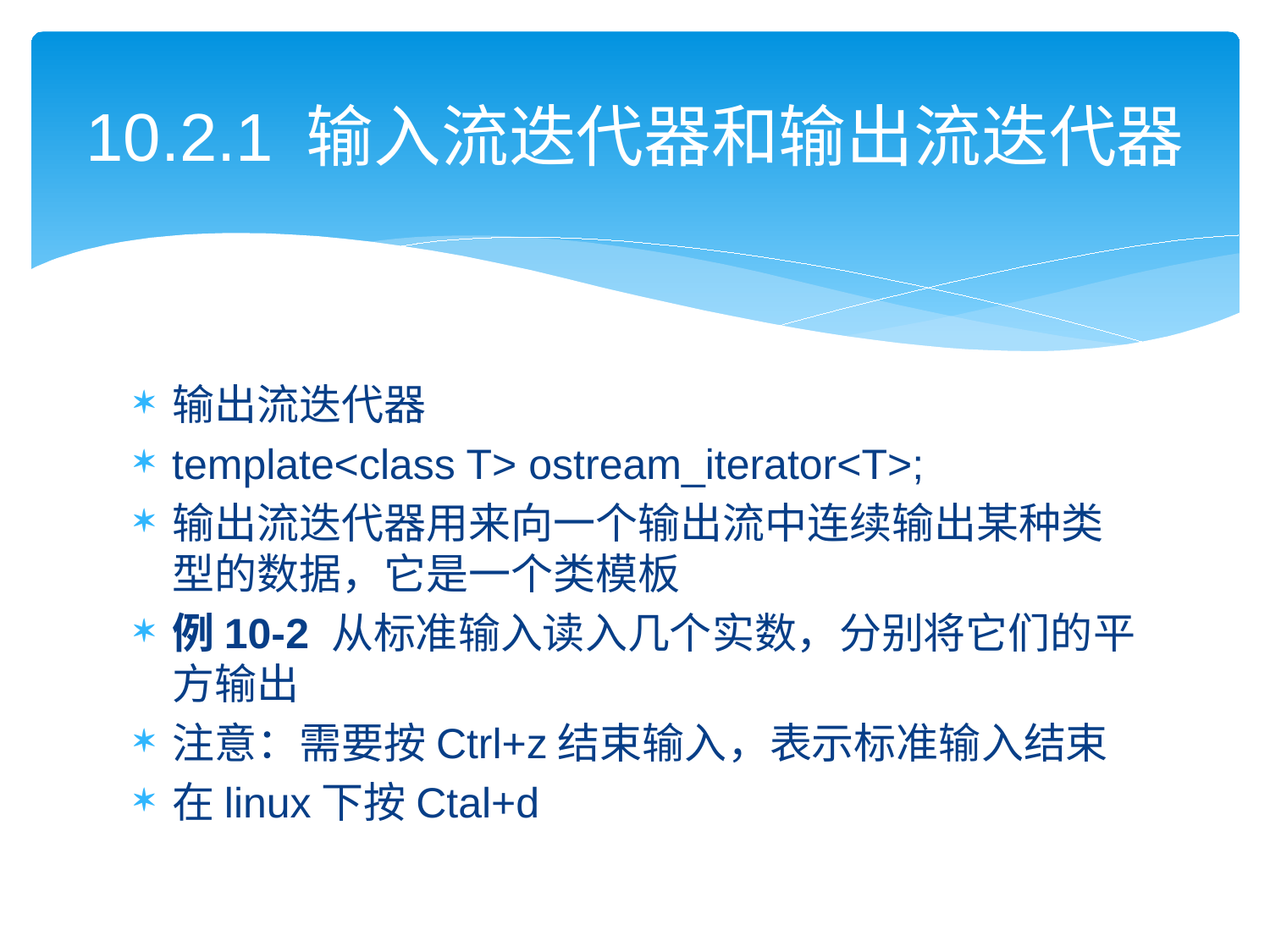

# 10.2.1 输入流迭代器和输出流迭代器
输出流迭代器
template<class T> ostream_iterator<T>;
输出流迭代器用来向一个输出流中连续输出某种类型的数据，它是一个类模板
例10-2 从标准输入读入几个实数，分别将它们的平方输出
注意：需要按Ctrl+z结束输入，表示标准输入结束
在linux下按Ctal+d